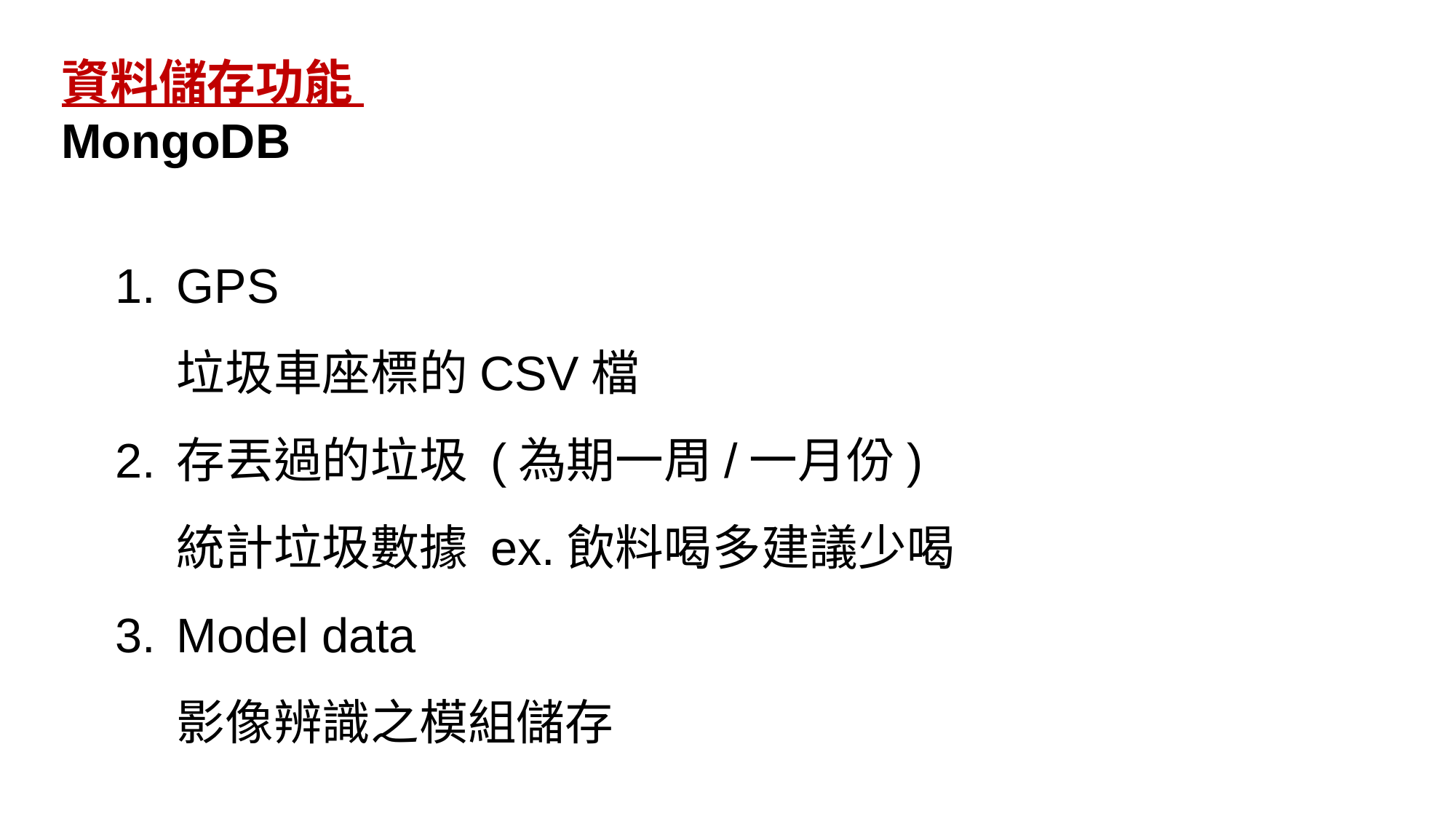

資料儲存功能
MongoDB
GPS
垃圾車座標的CSV檔
存丟過的垃圾 (為期一周/一月份)
統計垃圾數據 ex.飲料喝多建議少喝
Model data
影像辨識之模組儲存